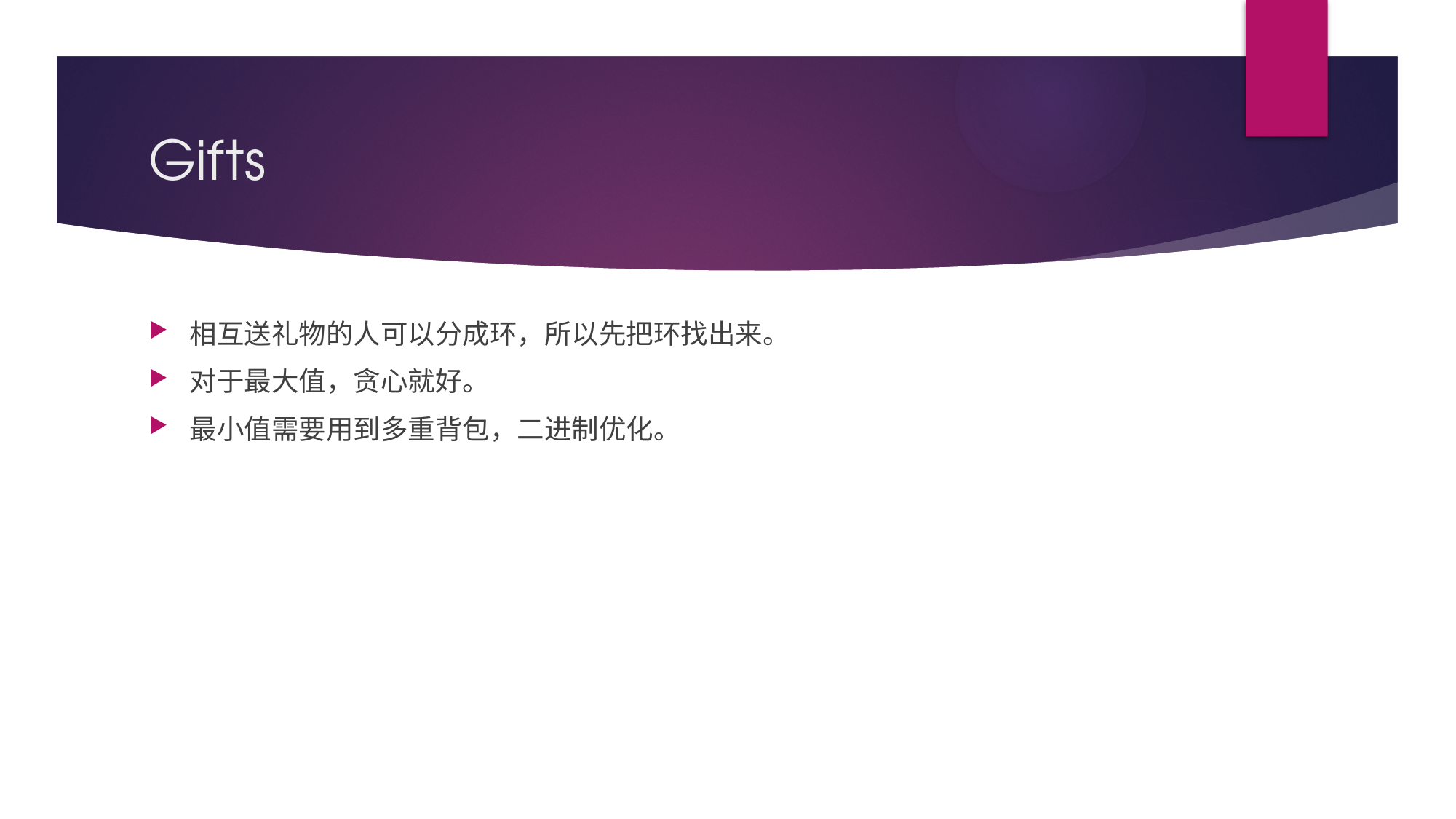

# Gifts
相互送礼物的人可以分成环，所以先把环找出来。
对于最大值，贪心就好。
最小值需要用到多重背包，二进制优化。